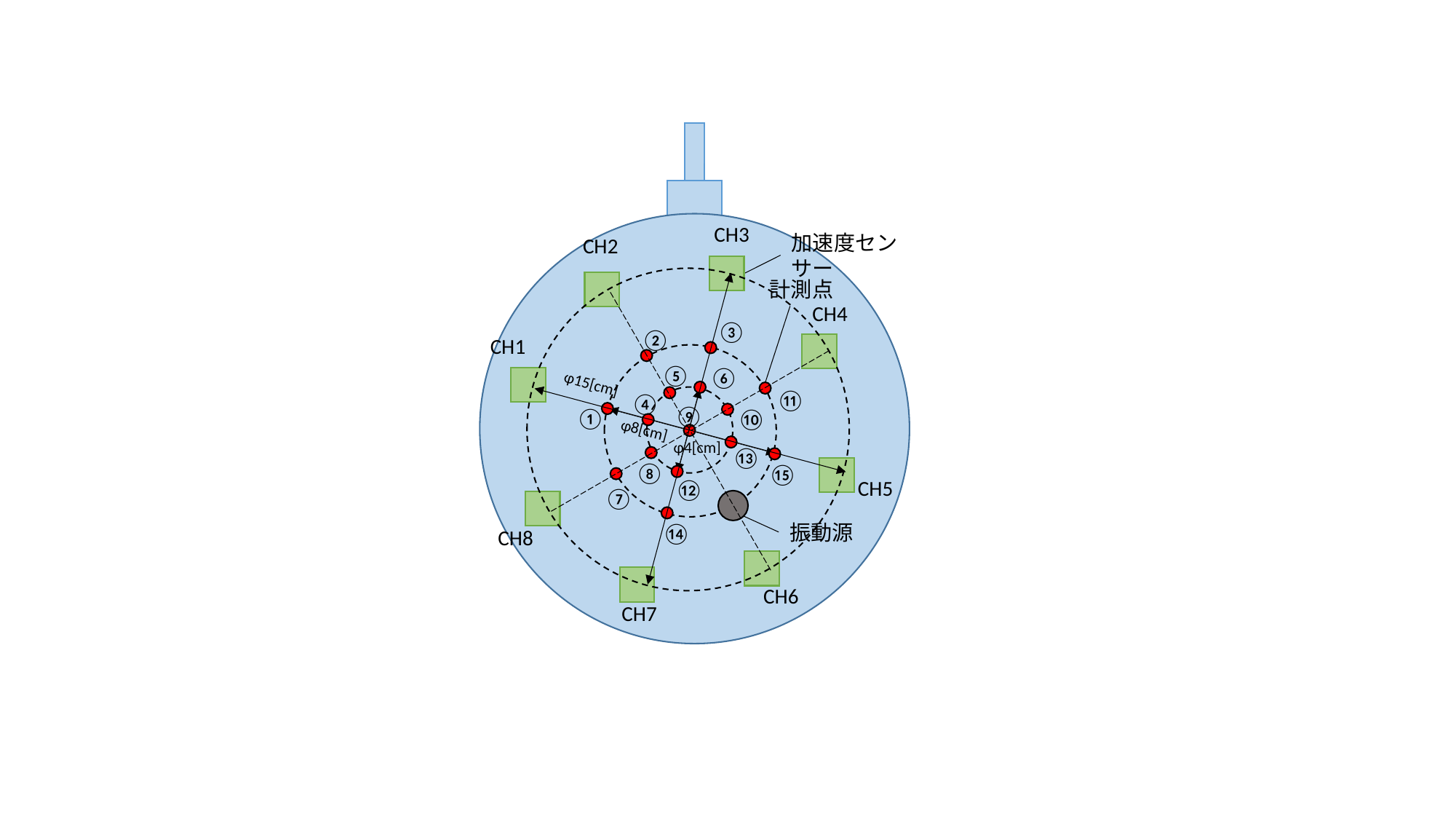

CH3
加速度センサー
CH2

計測点

CH4
③
②
CH1

⑤
⑥

φ15[cm]

⑪

④

⑨
①
⑩

φ8[cm]

φ4[cm]

⑬

⑧
⑮

CH5
⑫
⑦

振動源
⑭
CH8

CH6
CH7